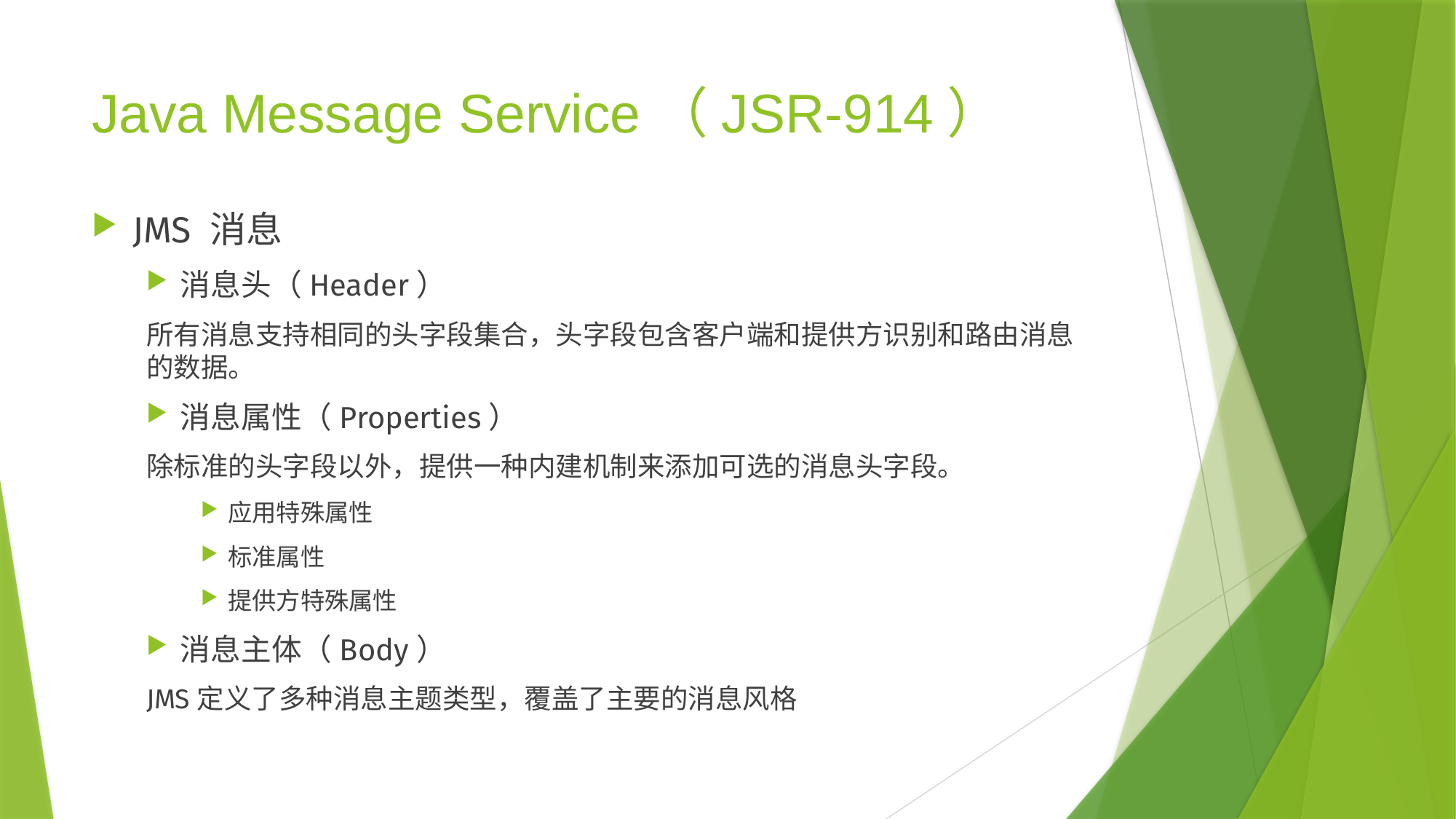

# Java Message Service（JSR-914）
JMS 消息
消息头（Header）
所有消息支持相同的头字段集合，头字段包含客户端和提供方识别和路由消息的数据。
消息属性（Properties）
除标准的头字段以外，提供一种内建机制来添加可选的消息头字段。
应用特殊属性
标准属性
提供方特殊属性
消息主体（Body）
JMS定义了多种消息主题类型，覆盖了主要的消息风格